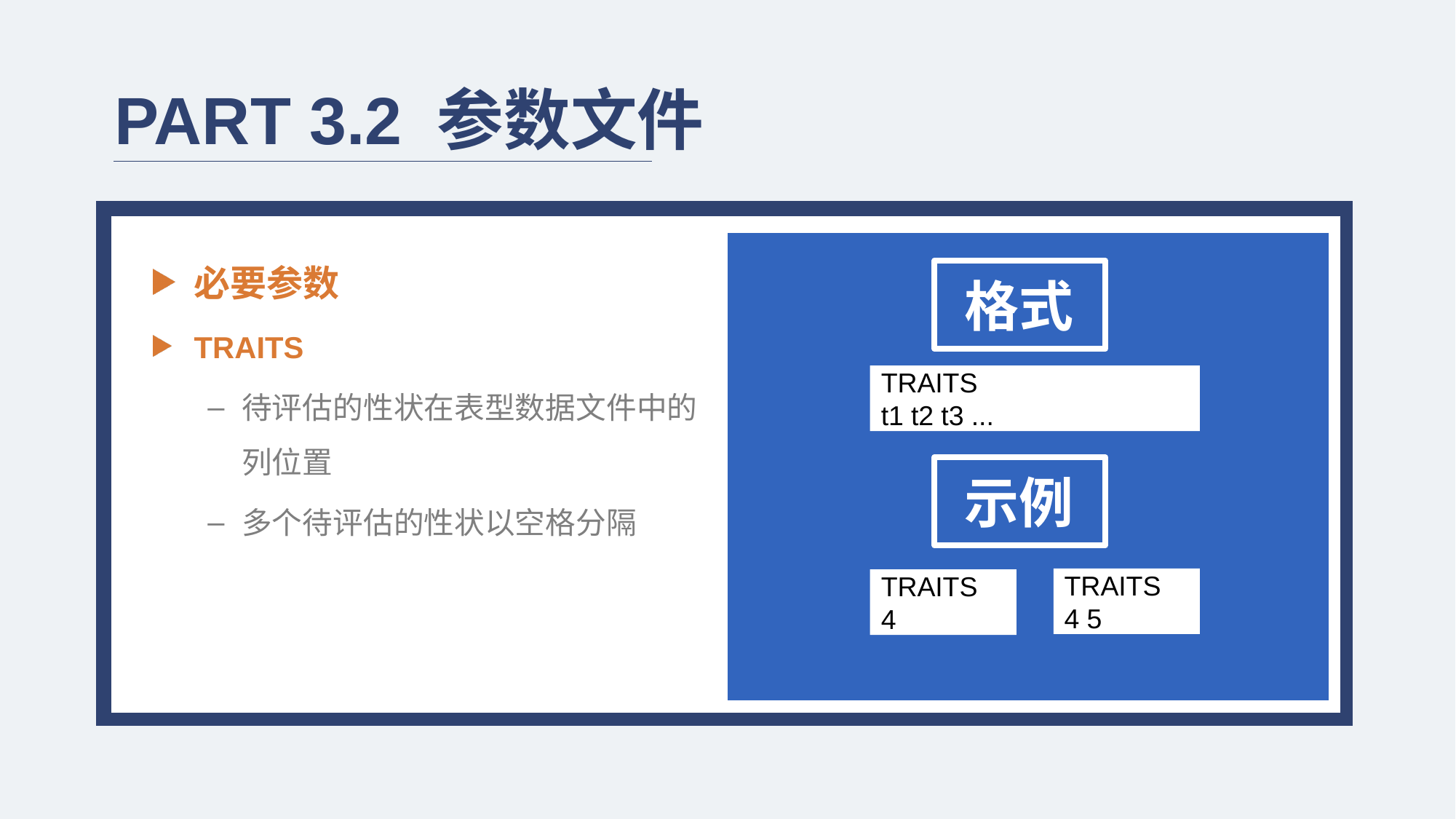

PART 3.2 参数文件

必要参数
TRAITS
待评估的性状在表型数据文件中的列位置
多个待评估的性状以空格分隔

格式
TRAITS
t1 t2 t3 ...

示例
TRAITS
4 5
TRAITS
4